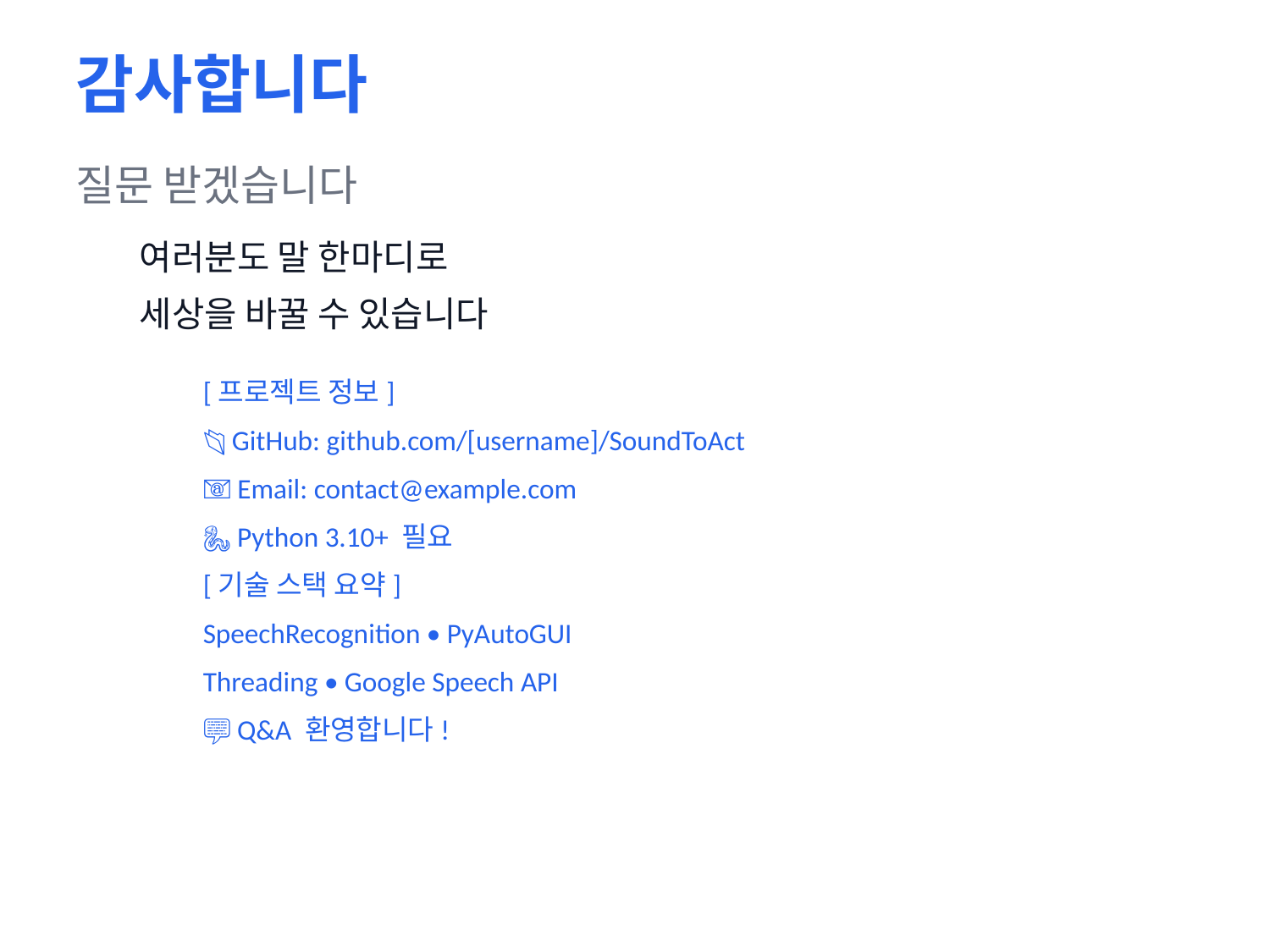

감사합니다
질문 받겠습니다
여러분도 말 한마디로
세상을 바꿀 수 있습니다
[프로젝트 정보]
📂 GitHub: github.com/[username]/SoundToAct
📧 Email: contact@example.com
🐍 Python 3.10+ 필요
[기술 스택 요약]
SpeechRecognition • PyAutoGUI
Threading • Google Speech API
💬 Q&A 환영합니다!